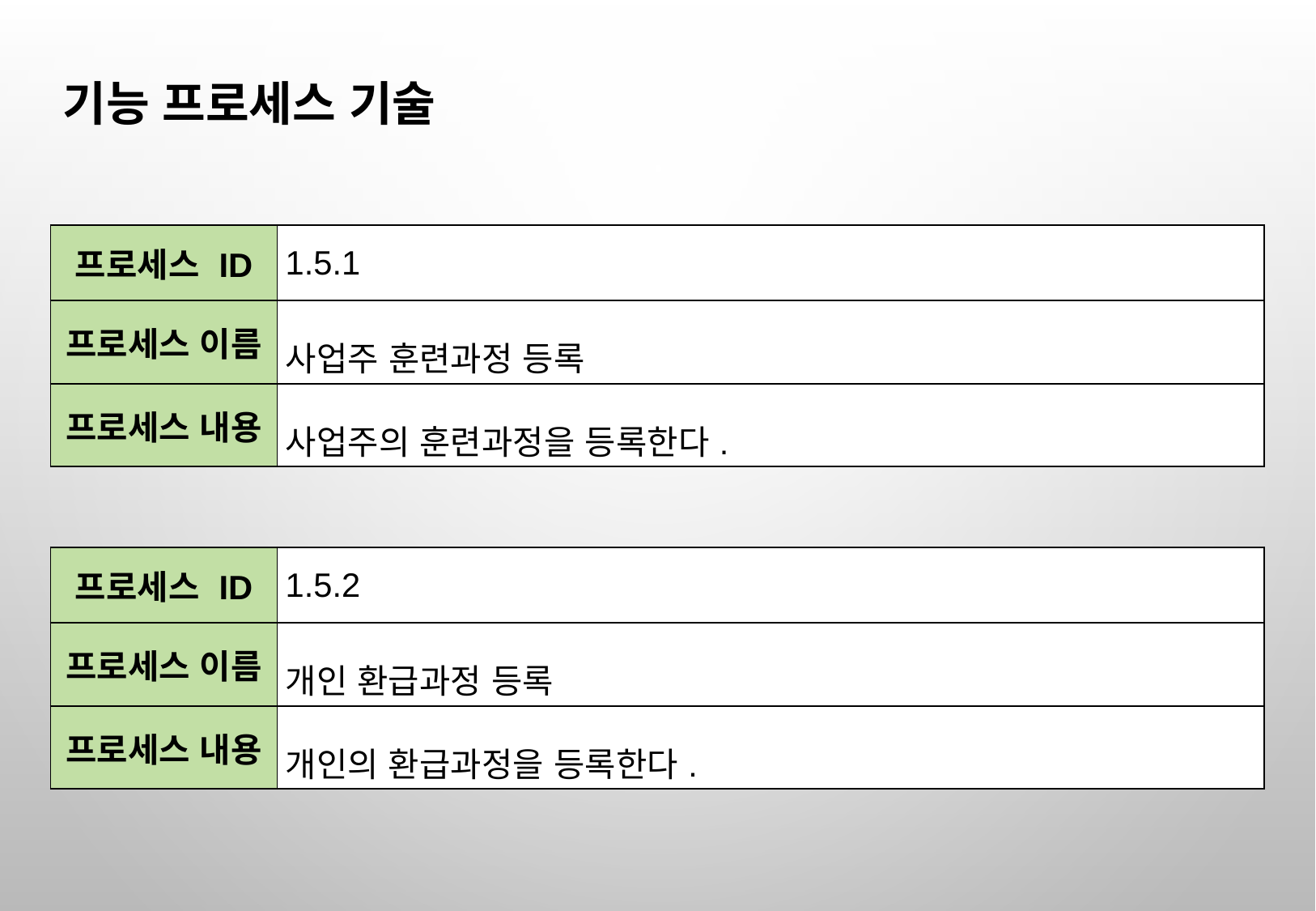

기능 프로세스 기술
| 프로세스 ID | 1.5.1 |
| --- | --- |
| 프로세스 이름 | 사업주 훈련과정 등록 |
| 프로세스 내용 | 사업주의 훈련과정을 등록한다. |
| 프로세스 ID | 1.5.2 |
| --- | --- |
| 프로세스 이름 | 개인 환급과정 등록 |
| 프로세스 내용 | 개인의 환급과정을 등록한다. |
78